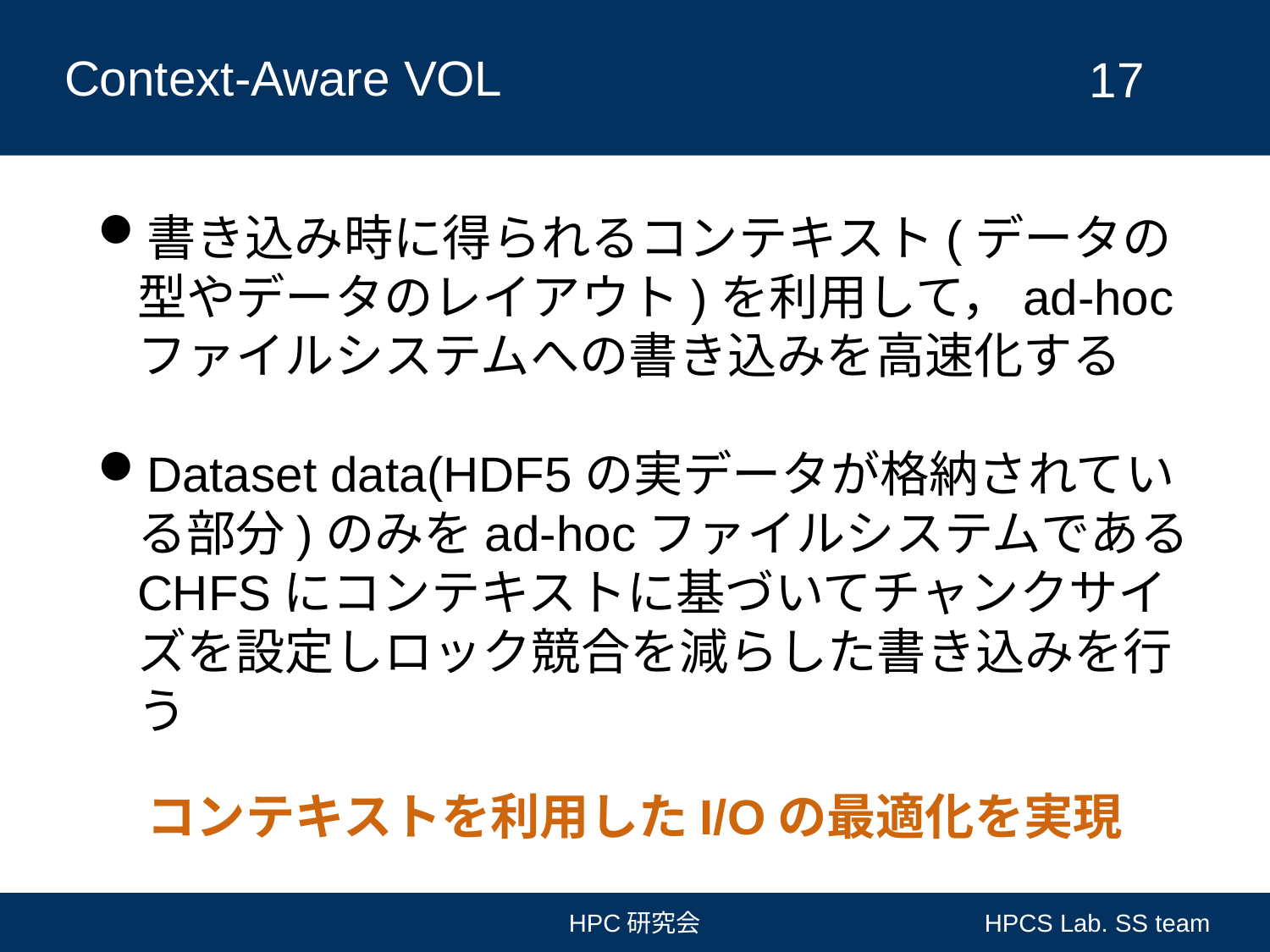

# Context-Aware VOL
17

書き込み時に得られるコンテキスト(データの型やデータのレイアウト)を利用して，ad-hocファイルシステムへの書き込みを高速化する
Dataset data(HDF5の実データが格納されている部分)のみをad-hocファイルシステムであるCHFSにコンテキストに基づいてチャンクサイズを設定しロック競合を減らした書き込みを行う

コンテキストを利用したI/Oの最適化を実現